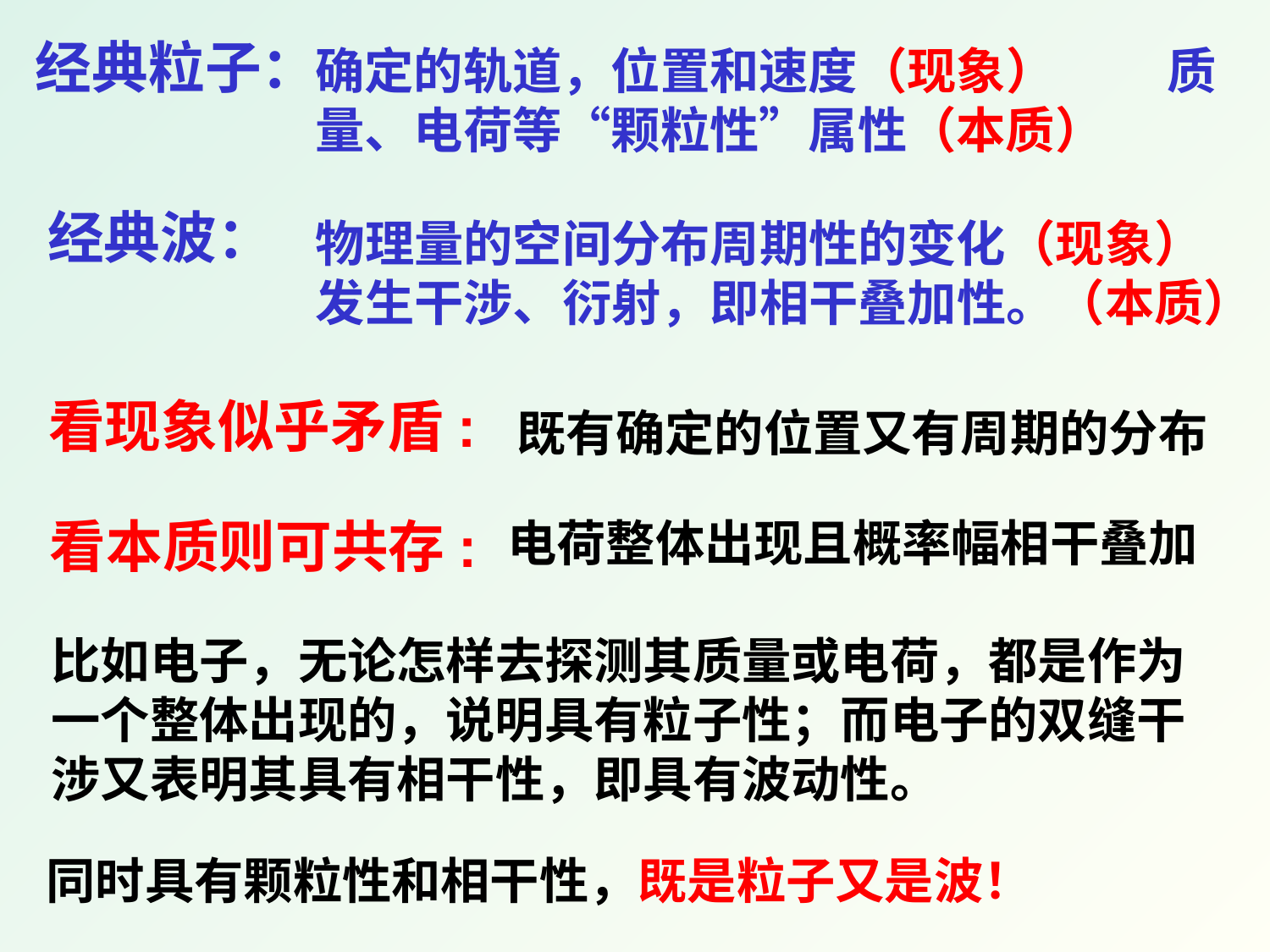

经典粒子：
确定的轨道，位置和速度（现象）          质量、电荷等“颗粒性”属性（本质）
经典波：
物理量的空间分布周期性的变化（现象）
发生干涉、衍射，即相干叠加性。（本质）
看现象似乎矛盾:
既有确定的位置又有周期的分布
看本质则可共存:
电荷整体出现且概率幅相干叠加
比如电子，无论怎样去探测其质量或电荷，都是作为一个整体出现的，说明具有粒子性；而电子的双缝干涉又表明其具有相干性，即具有波动性。
同时具有颗粒性和相干性，既是粒子又是波！